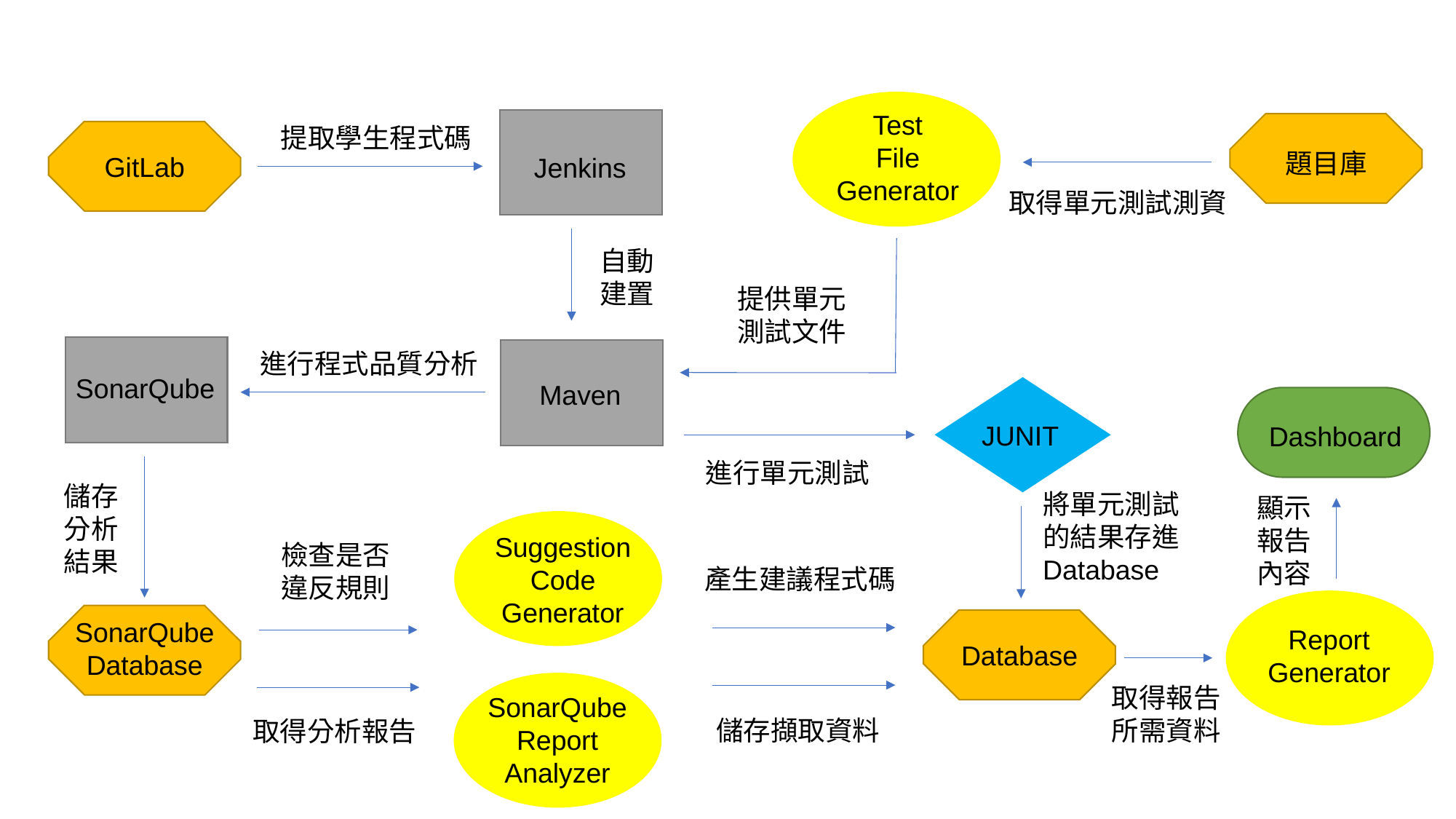

Jenkins
提取學生程式碼
GitLab

SonarQube

Maven
進行程式品質分析
SonarQube
Database
題目庫
取得單元測試測資
Dashboard
Database
取得分析報告

自動建置

JUNIT
進行單元測試
儲存分析結果
將單元測試的結果存進Database

Suggestion
Code
Generator
檢查是否違反規則
產生建議程式碼

SonarQube
Report
Analyzer
儲存擷取資料
顯示報告內容

Report
Generator
取得報告所需資料
Test
File
Generator
提供單元測試文件